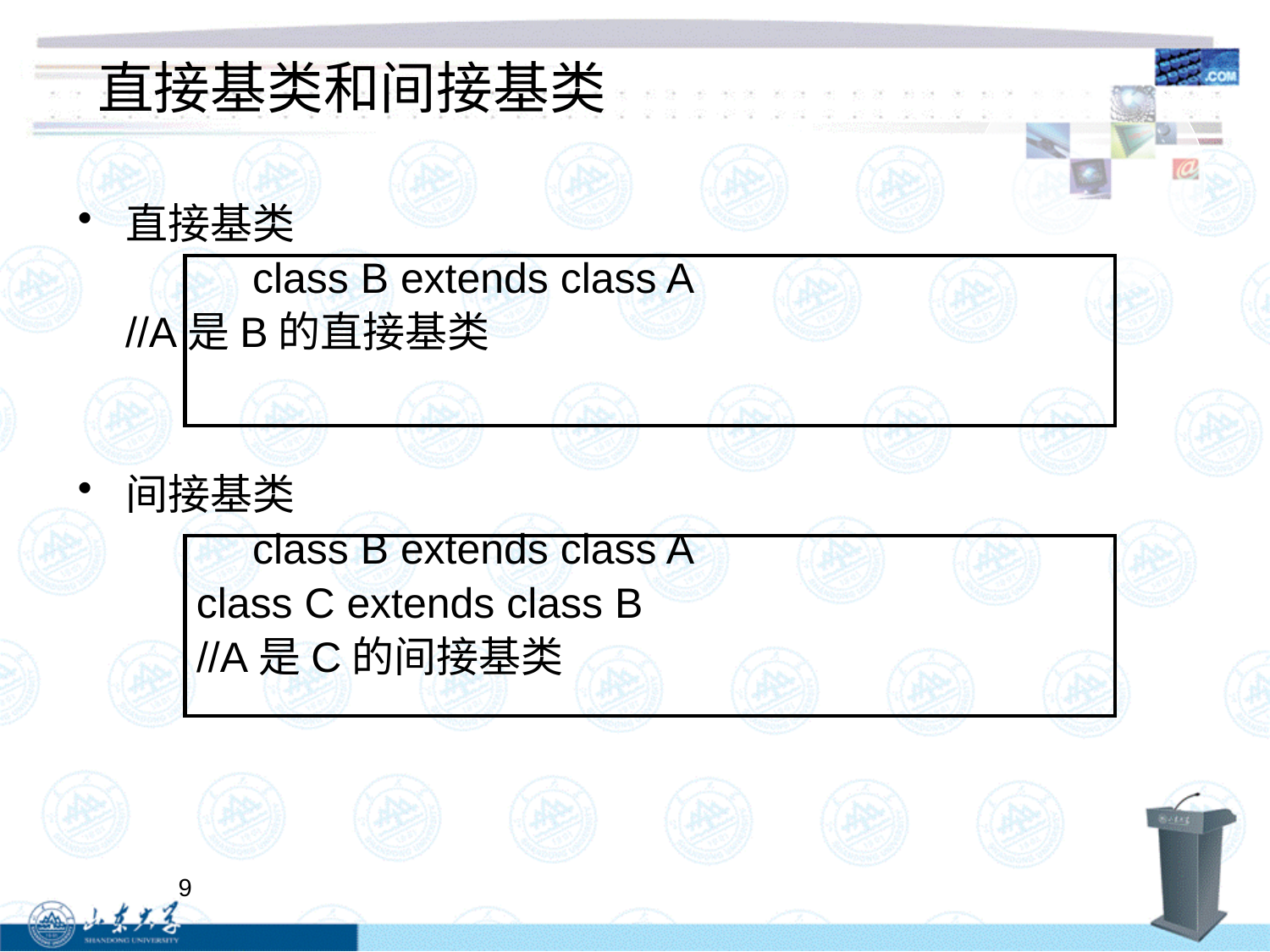

# 直接基类和间接基类
直接基类
		class B extends class A
    	//A是B的直接基类

间接基类
		class B extends class A
          class C extends class B
	      //A是C的间接基类

9